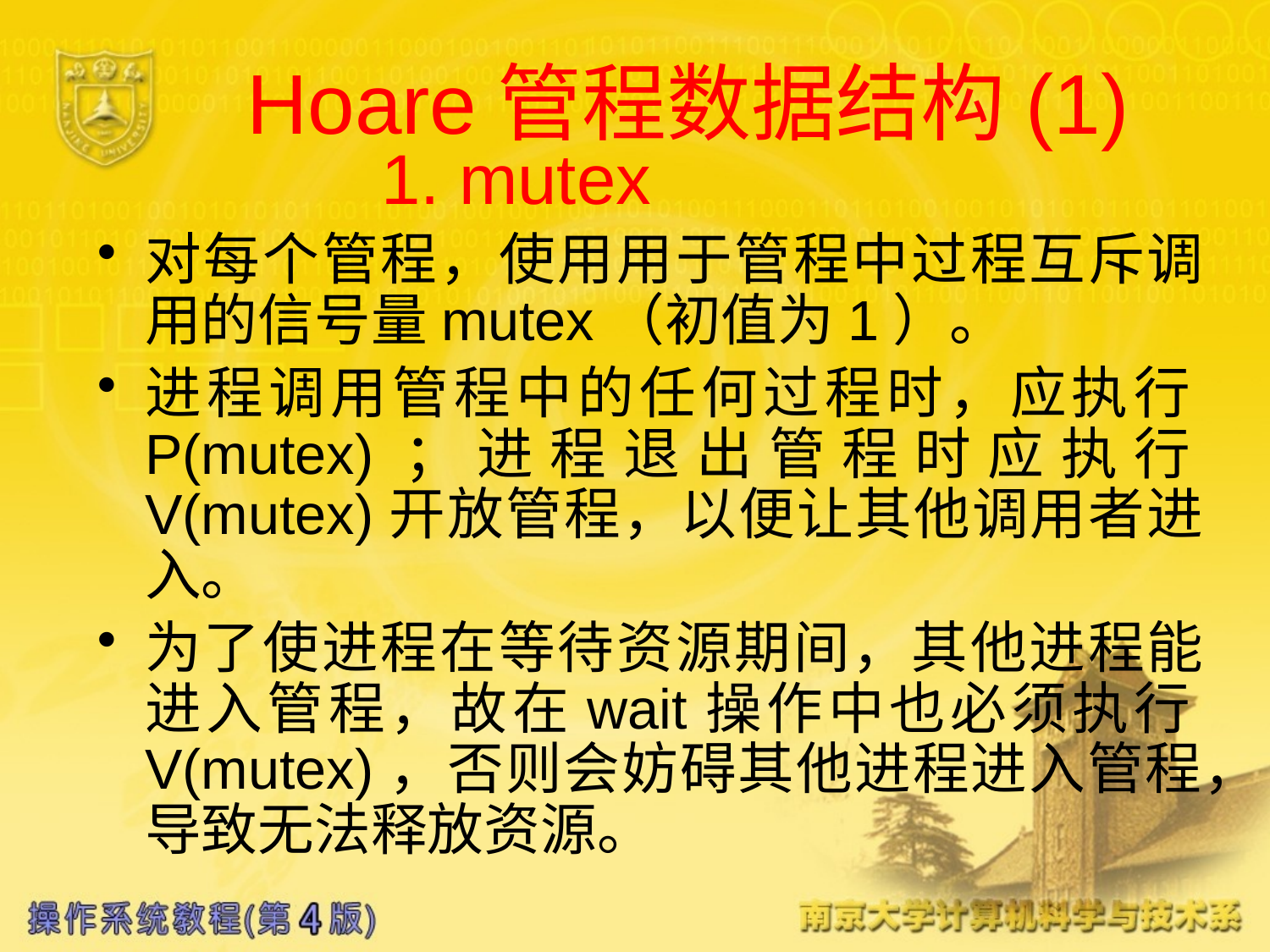

# Hoare管程数据结构(1)
                    1. mutex
对每个管程，使用用于管程中过程互斥调用的信号量mutex（初值为1）。
进程调用管程中的任何过程时，应执行P(mutex)；进程退出管程时应执行V(mutex)开放管程，以便让其他调用者进入。
为了使进程在等待资源期间，其他进程能进入管程，故在wait操作中也必须执行V(mutex)，否则会妨碍其他进程进入管程，导致无法释放资源。